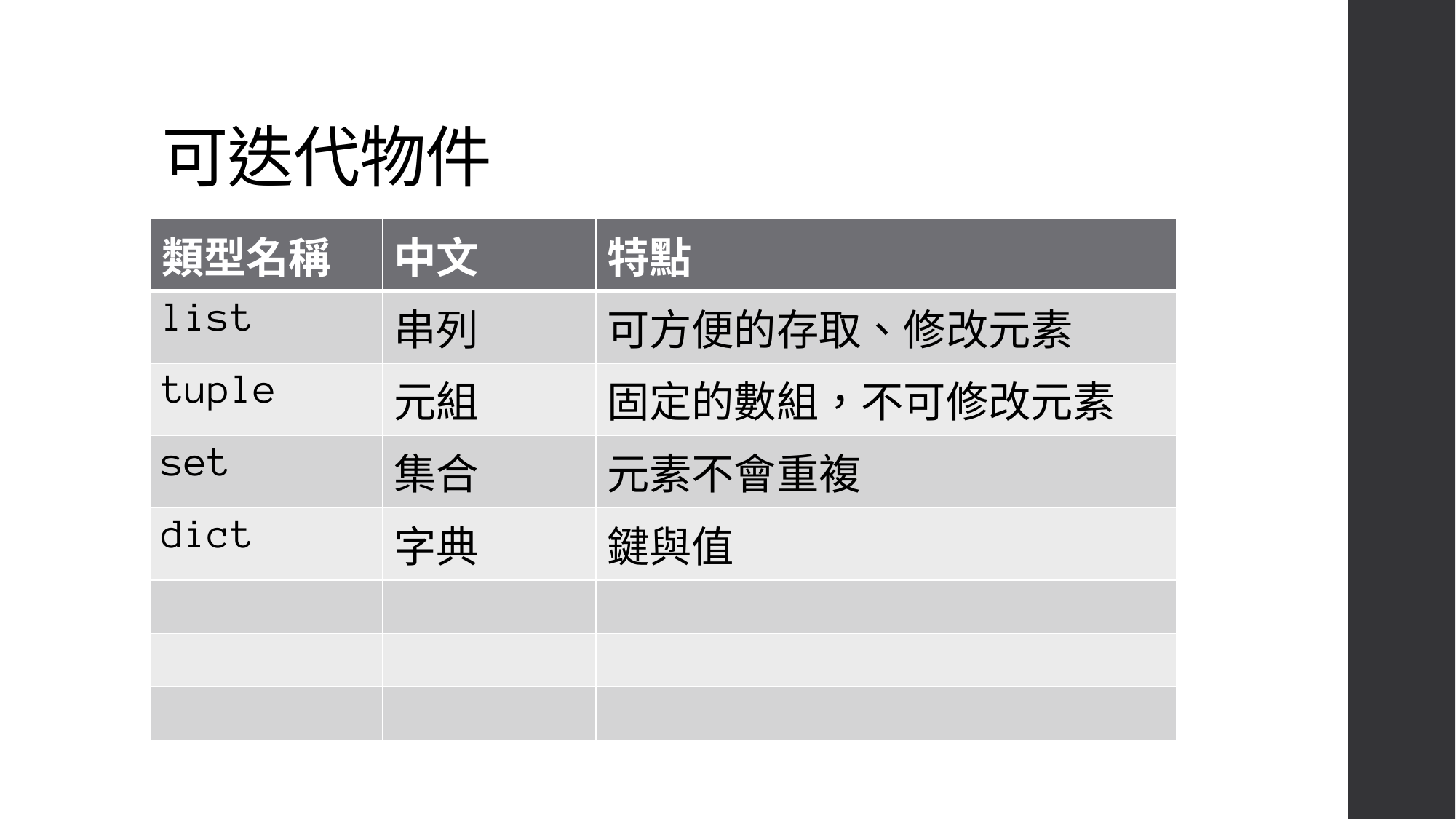

# 可迭代物件
| 類型名稱 | 中文 | 特點 |
| --- | --- | --- |
| list | 串列 | 可方便的存取、修改元素 |
| tuple | 元組 | 固定的數組，不可修改元素 |
| set | 集合 | 元素不會重複 |
| dict | 字典 | 鍵與值 |
|  |  |  |
|  |  |  |
|  |  |  |